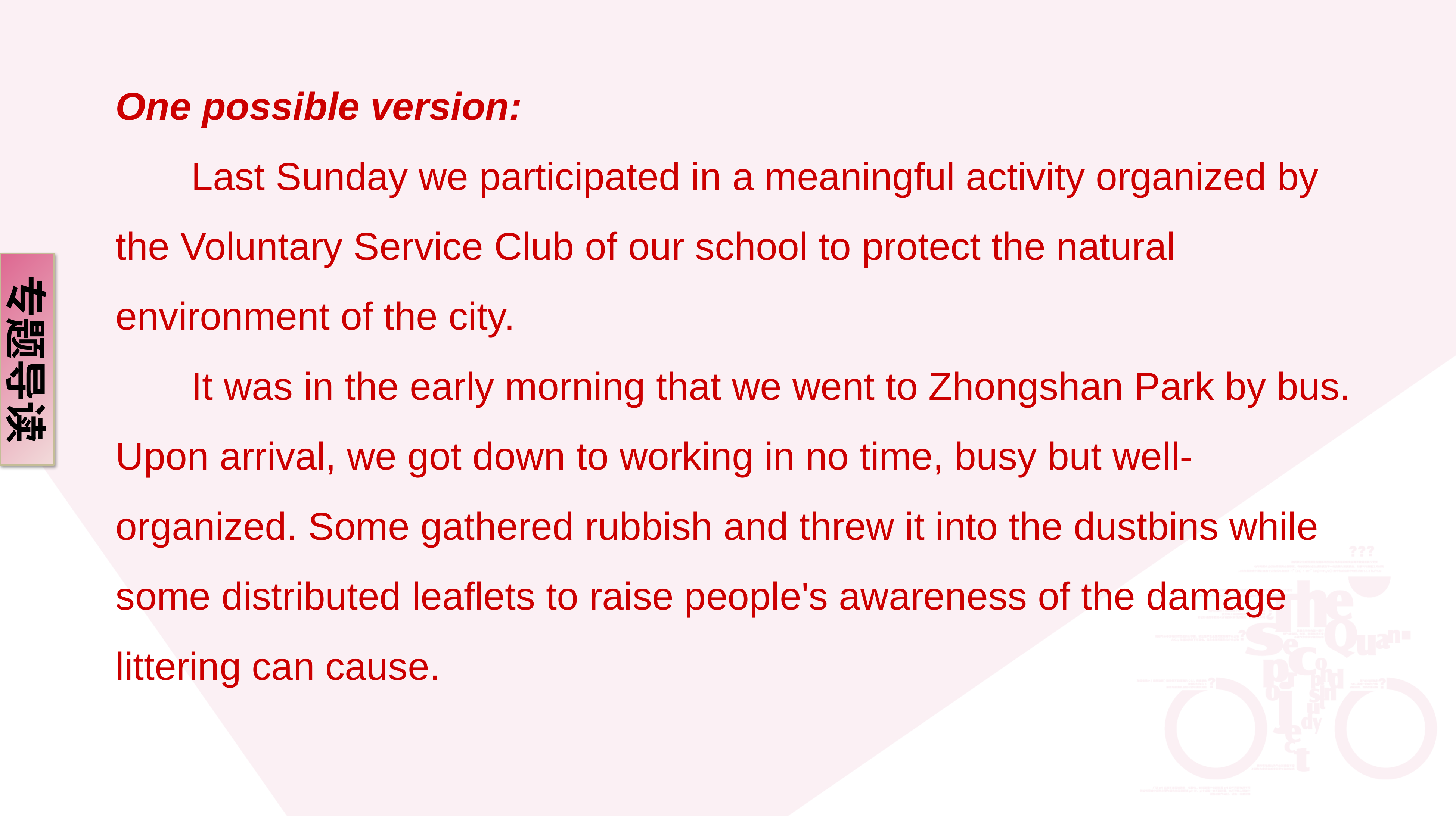

One possible version:
       Last Sunday we participated in a meaningful activity organized by the Voluntary Service Club of our school to protect the natural environment of the city.
       It was in the early morning that we went to Zhongshan Park by bus. Upon arrival, we got down to working in no time, busy but well-organized. Some gathered rubbish and threw it into the dustbins while some distributed leaflets to raise people's awareness of the damage littering can cause.
专题导读